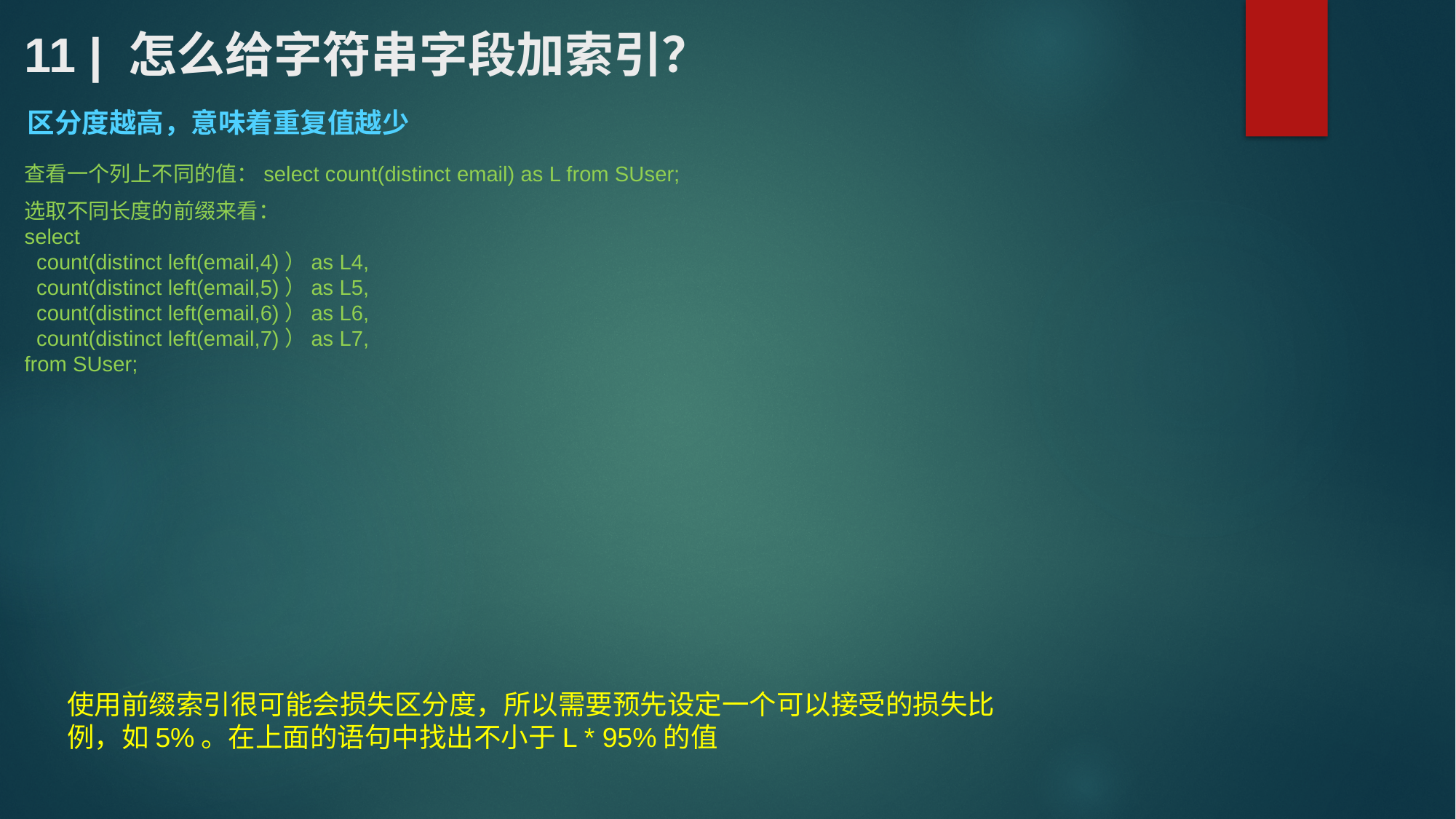

# 11 | 怎么给字符串字段加索引？
区分度越高，意味着重复值越少
查看一个列上不同的值：select count(distinct email) as L from SUser;
选取不同长度的前缀来看：
select
  count(distinct left(email,4)）as L4,
  count(distinct left(email,5)）as L5,
  count(distinct left(email,6)）as L6,
  count(distinct left(email,7)）as L7,
from SUser;

使用前缀索引很可能会损失区分度，所以需要预先设定一个可以接受的损失比例，如5%。在上面的语句中找出不小于L * 95%的值